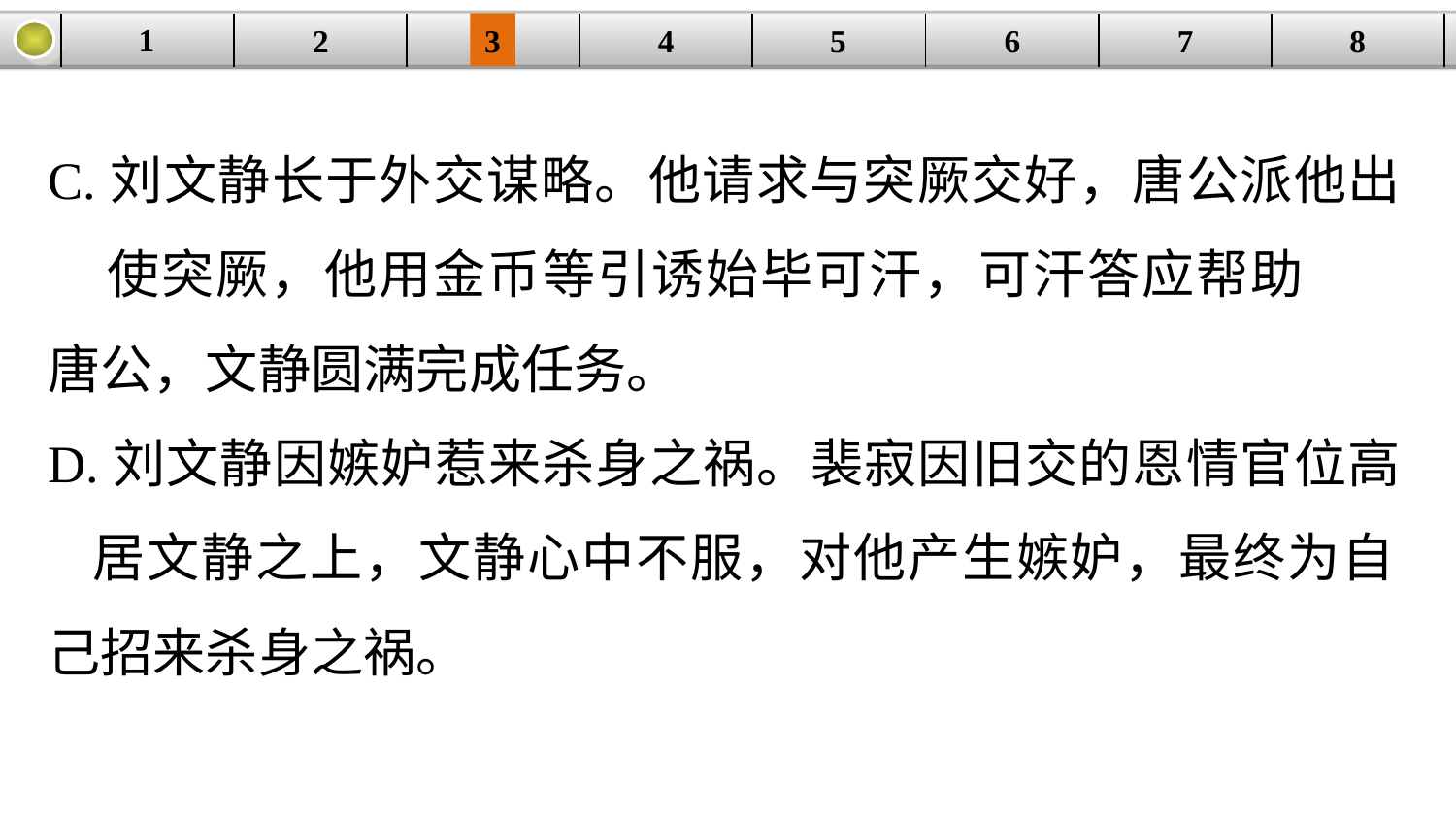

1
3
4
5
6
8
2
|  |  |  |  |  |  |  |  |
| --- | --- | --- | --- | --- | --- | --- | --- |
7

C.刘文静长于外交谋略。他请求与突厥交好，唐公派他出	使突厥，他用金币等引诱始毕可汗，可汗答应帮助	唐公，文静圆满完成任务。
D.刘文静因嫉妒惹来杀身之祸。裴寂因旧交的恩情官位高	居文静之上，文静心中不服，对他产生嫉妒，最终为自	己招来杀身之祸。